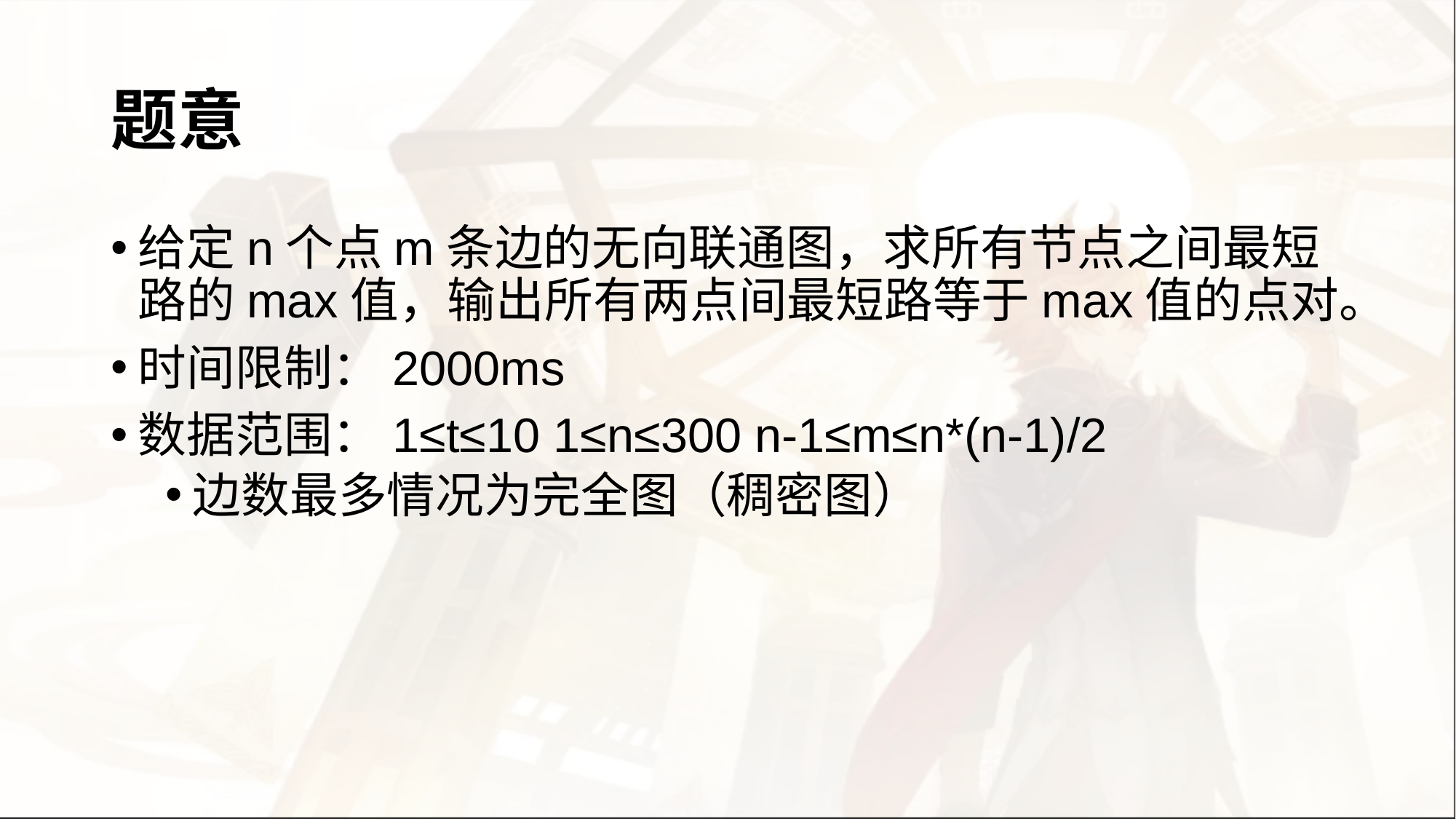

# 题意
给定n个点m条边的无向联通图，求所有节点之间最短路的max值，输出所有两点间最短路等于max值的点对。
时间限制：2000ms
数据范围：1≤t≤10 1≤n≤300 n-1≤m≤n*(n-1)/2
边数最多情况为完全图（稠密图）